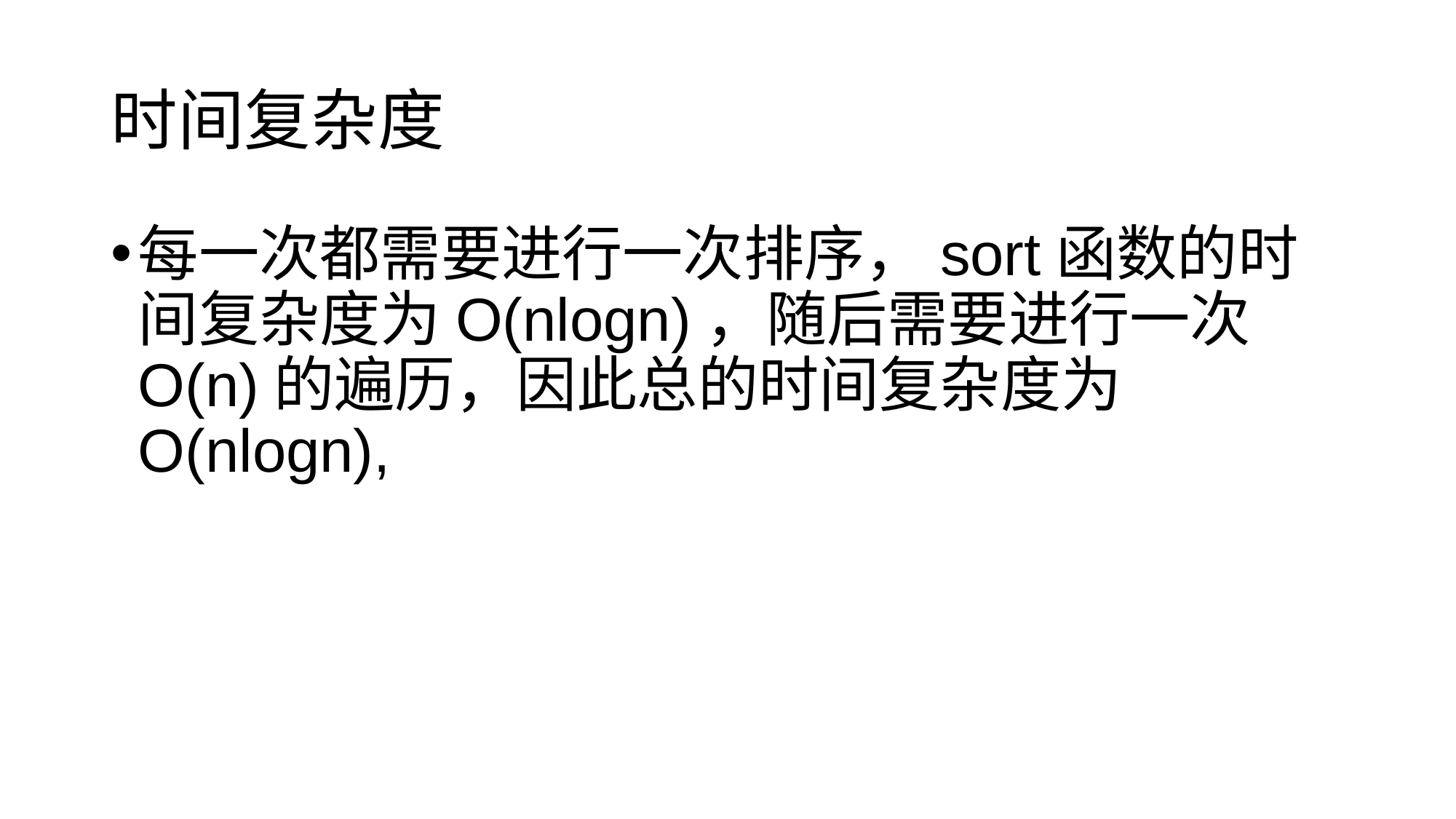

# 时间复杂度
每一次都需要进行一次排序，sort函数的时间复杂度为O(nlogn)，随后需要进行一次O(n)的遍历，因此总的时间复杂度为O(nlogn),